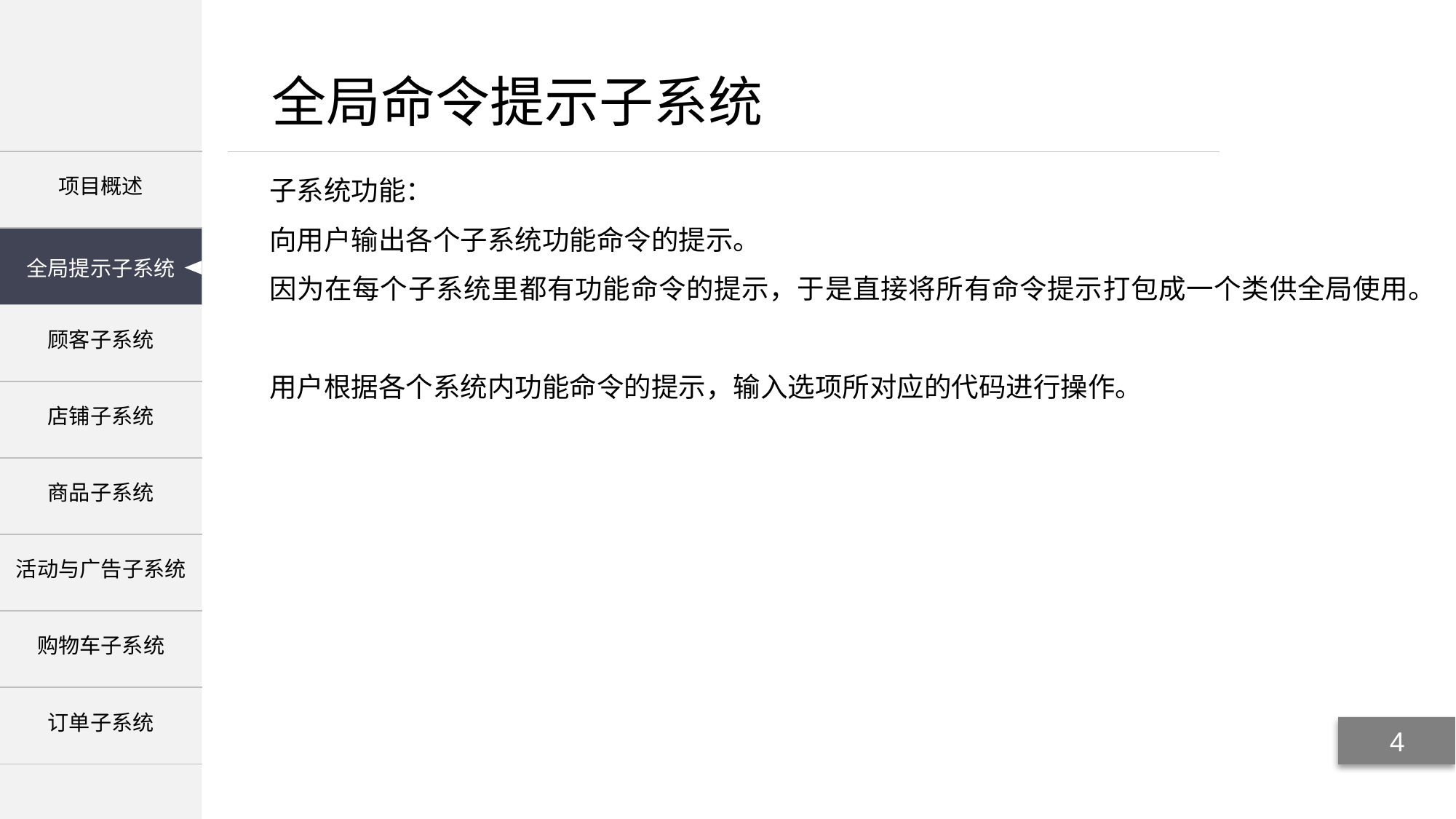

子系统功能：
向用户输出各个子系统功能命令的提示。
因为在每个子系统里都有功能命令的提示，于是直接将所有命令提示打包成一个类供全局使用。

用户根据各个系统内功能命令的提示，输入选项所对应的代码进行操作。
4